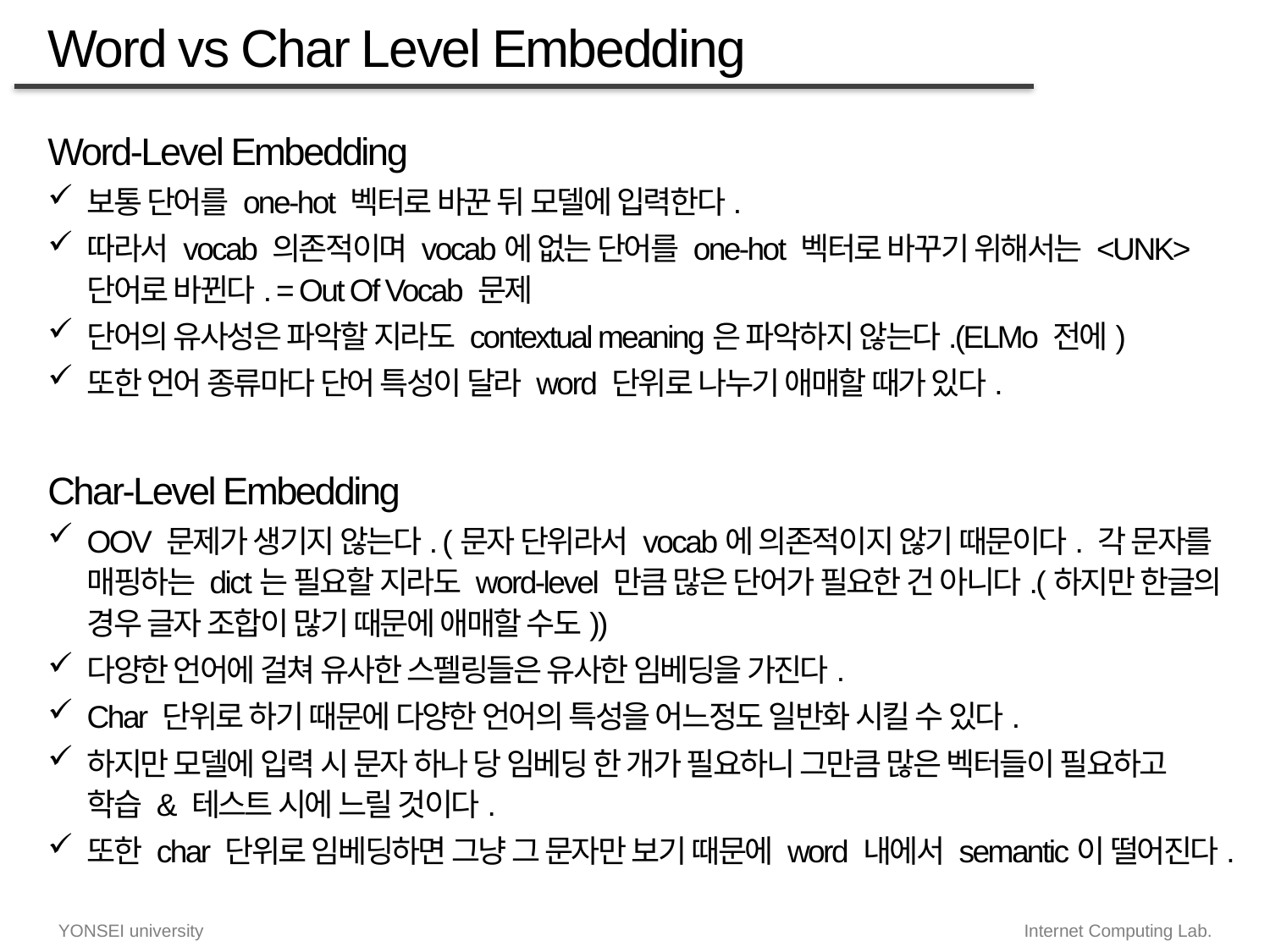

# Word vs Char Level Embedding
Word-Level Embedding
보통 단어를 one-hot 벡터로 바꾼 뒤 모델에 입력한다.
따라서 vocab 의존적이며 vocab에 없는 단어를 one-hot 벡터로 바꾸기 위해서는 <UNK> 단어로 바뀐다. = Out Of Vocab 문제
단어의 유사성은 파악할 지라도 contextual meaning은 파악하지 않는다.(ELMo 전에)
또한 언어 종류마다 단어 특성이 달라 word 단위로 나누기 애매할 때가 있다.

Char-Level Embedding
OOV 문제가 생기지 않는다. (문자 단위라서 vocab에 의존적이지 않기 때문이다. 각 문자를 매핑하는 dict는 필요할 지라도 word-level 만큼 많은 단어가 필요한 건 아니다.(하지만 한글의 경우 글자 조합이 많기 때문에 애매할 수도))
다양한 언어에 걸쳐 유사한 스펠링들은 유사한 임베딩을 가진다.
Char 단위로 하기 때문에 다양한 언어의 특성을 어느정도 일반화 시킬 수 있다.
하지만 모델에 입력 시 문자 하나 당 임베딩 한 개가 필요하니 그만큼 많은 벡터들이 필요하고 학습 & 테스트 시에 느릴 것이다.
또한 char 단위로 임베딩하면 그냥 그 문자만 보기 때문에 word 내에서 semantic이 떨어진다.